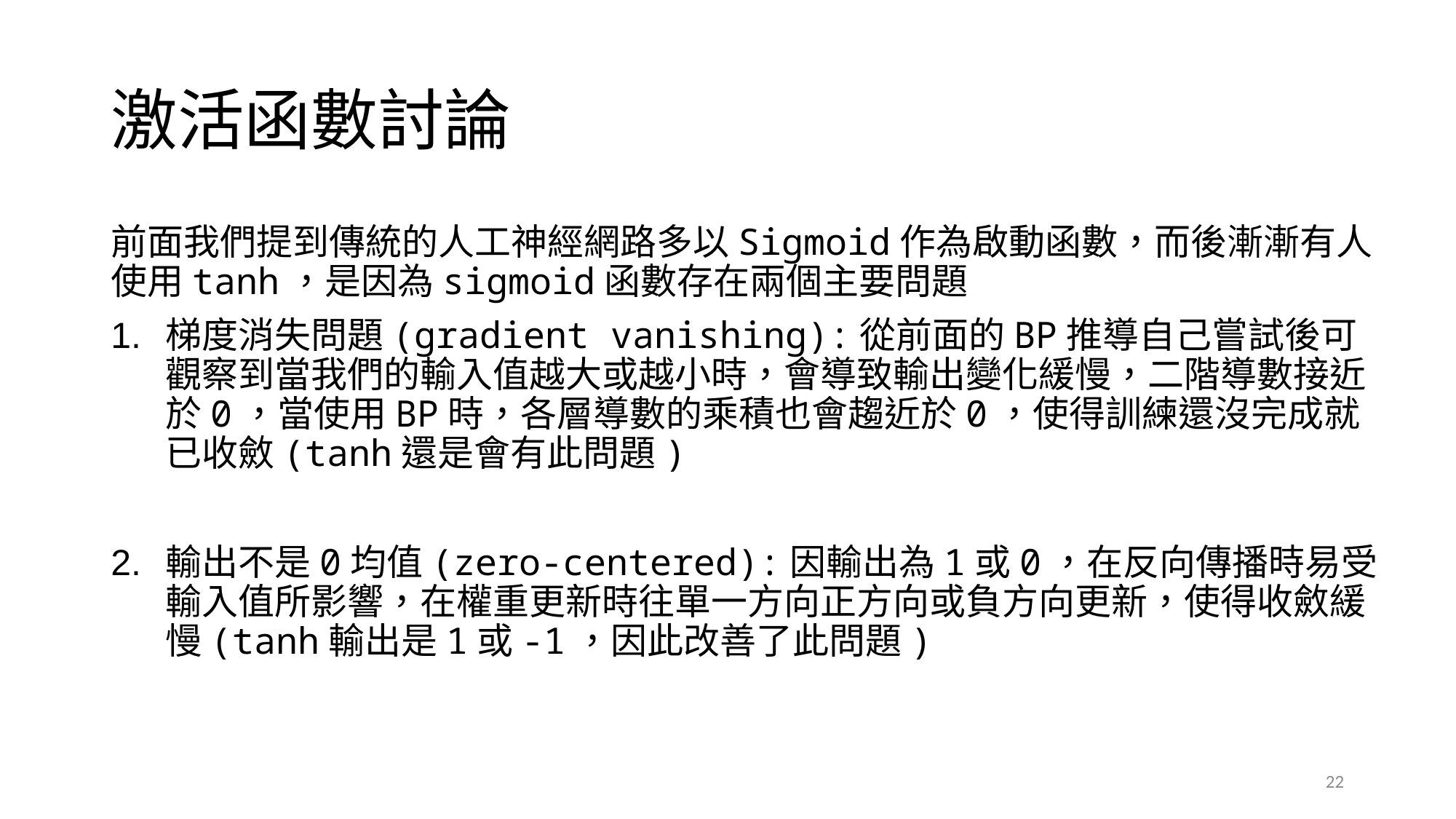

# 激活函數討論
前面我們提到傳統的人工神經網路多以Sigmoid作為啟動函數，而後漸漸有人使用tanh，是因為sigmoid函數存在兩個主要問題
梯度消失問題(gradient vanishing):從前面的BP推導自己嘗試後可觀察到當我們的輸入值越大或越小時，會導致輸出變化緩慢，二階導數接近於0，當使用BP時，各層導數的乘積也會趨近於0，使得訓練還沒完成就已收斂(tanh還是會有此問題)

輸出不是0均值(zero-centered):因輸出為1或0，在反向傳播時易受輸入值所影響，在權重更新時往單一方向正方向或負方向更新，使得收斂緩慢(tanh輸出是1或-1，因此改善了此問題)
22